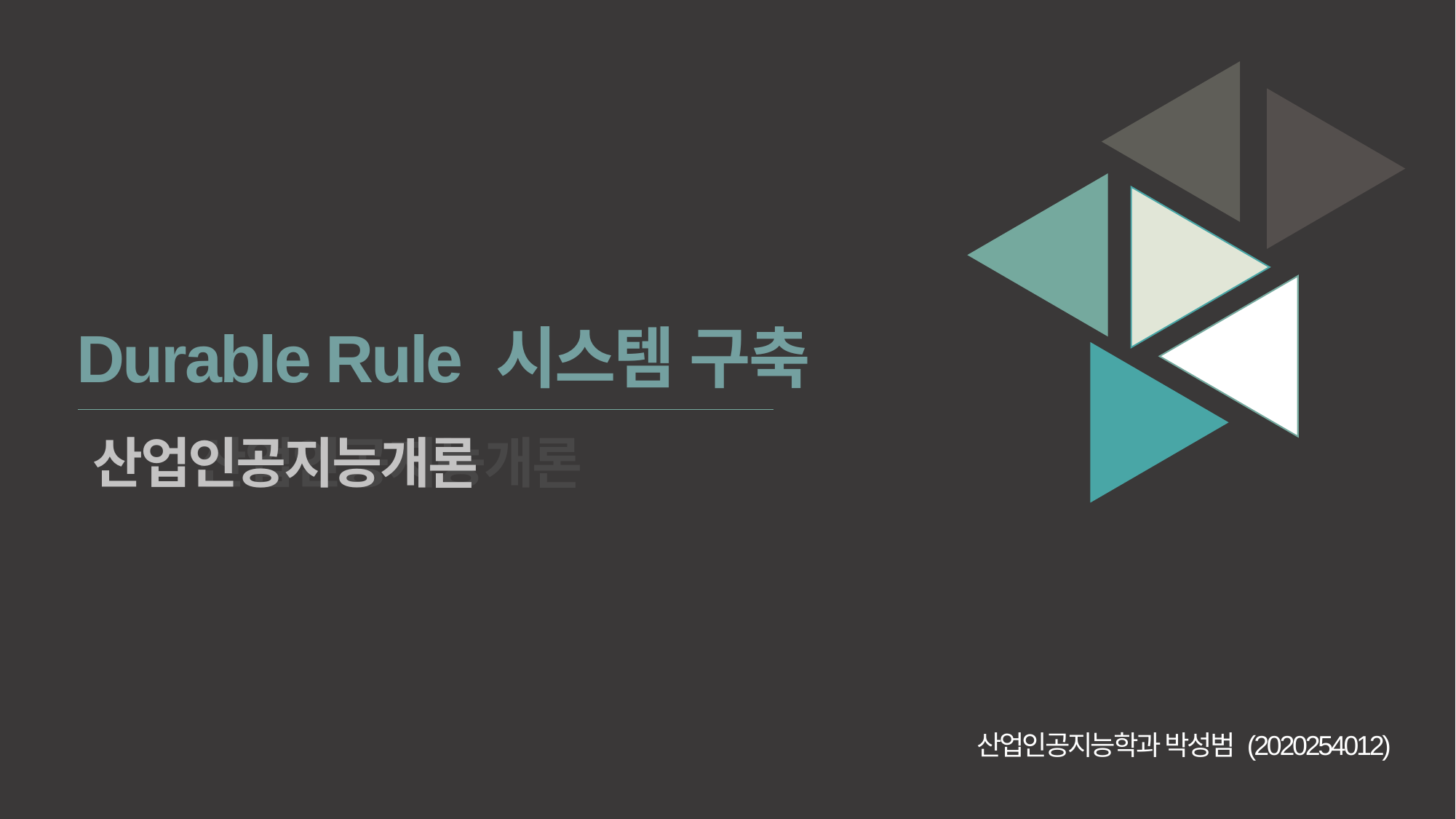

Durable Rule 시스템 구축
산업인공지능개론
산업인공지능개론
산업인공지능학과 박성범 (2020254012)